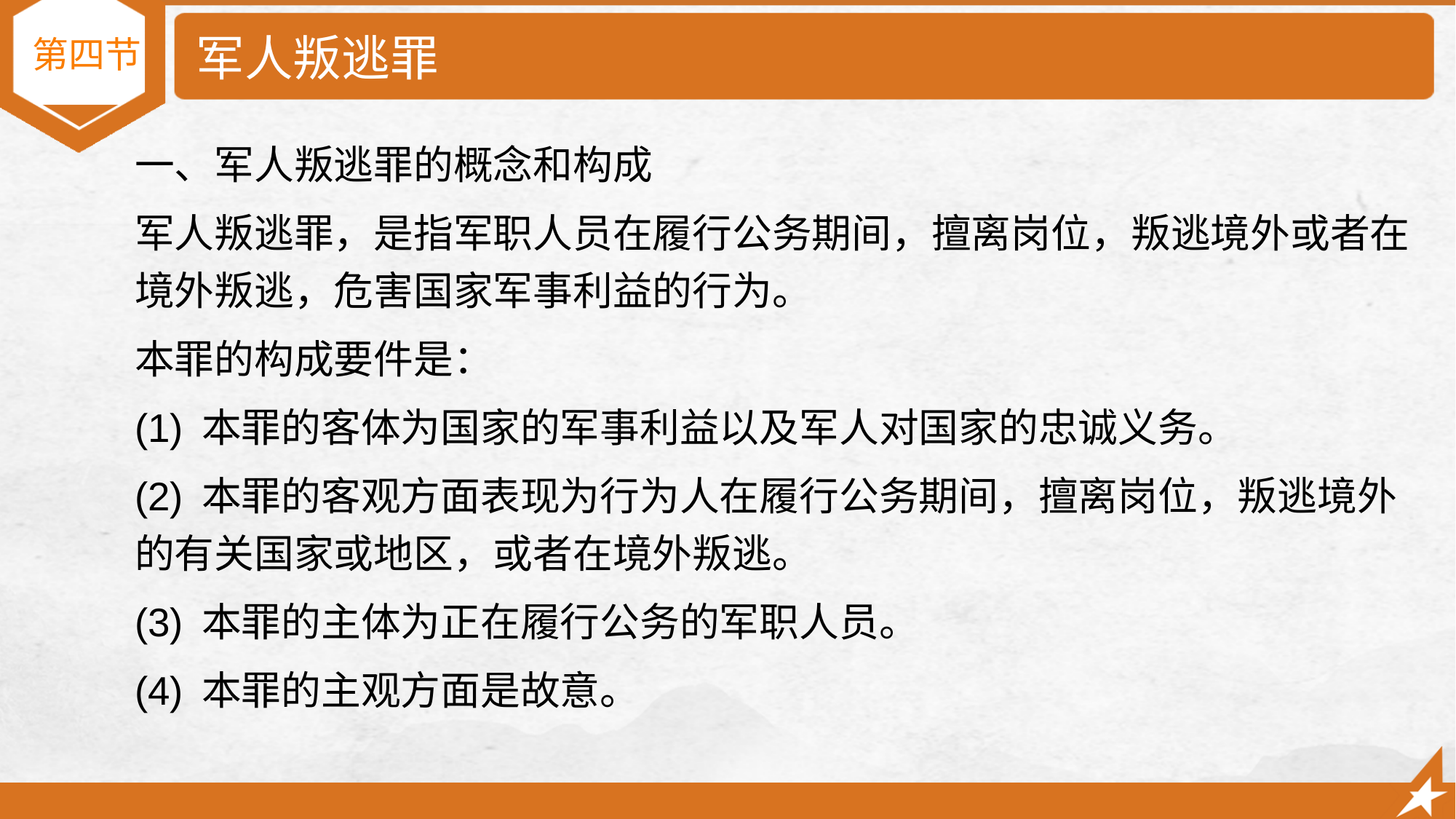

第四节
# 军人叛逃罪
一、军人叛逃罪的概念和构成
军人叛逃罪，是指军职人员在履行公务期间，擅离岗位，叛逃境外或者在境外叛逃，危害国家军事利益的行为。
本罪的构成要件是：
(1) 本罪的客体为国家的军事利益以及军人对国家的忠诚义务。
(2) 本罪的客观方面表现为行为人在履行公务期间，擅离岗位，叛逃境外的有关国家或地区，或者在境外叛逃。
(3) 本罪的主体为正在履行公务的军职人员。
(4) 本罪的主观方面是故意。